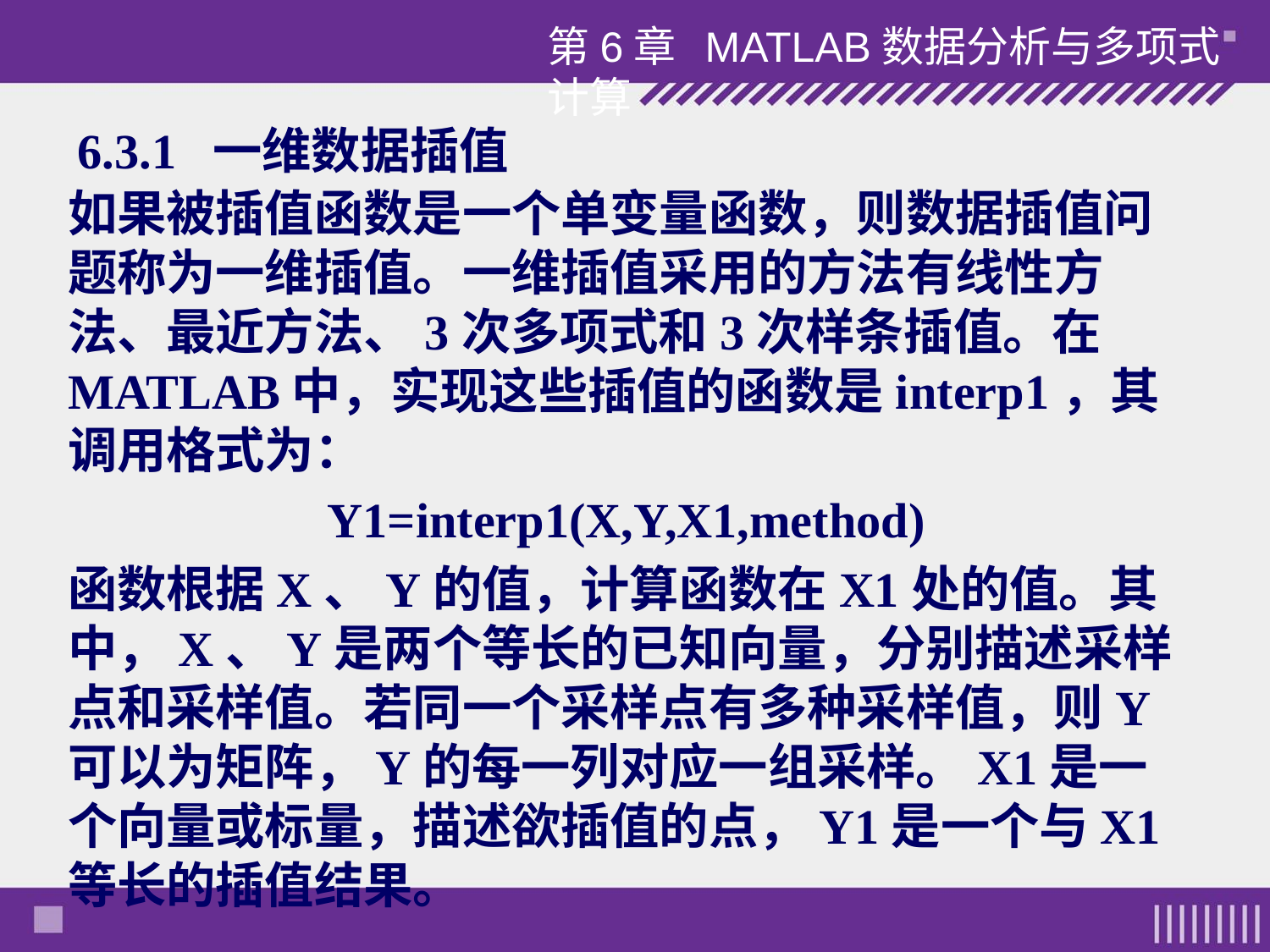

第6章  MATLAB数据分析与多项式计算
# 6.3.1  一维数据插值
如果被插值函数是一个单变量函数，则数据插值问题称为一维插值。一维插值采用的方法有线性方法、最近方法、3次多项式和3次样条插值。在MATLAB中，实现这些插值的函数是interp1，其调用格式为：
Y1=interp1(X,Y,X1,method)
函数根据X、Y的值，计算函数在X1处的值。其中，X、Y是两个等长的已知向量，分别描述采样点和采样值。若同一个采样点有多种采样值，则Y可以为矩阵，Y的每一列对应一组采样。X1是一个向量或标量，描述欲插值的点，Y1是一个与X1等长的插值结果。